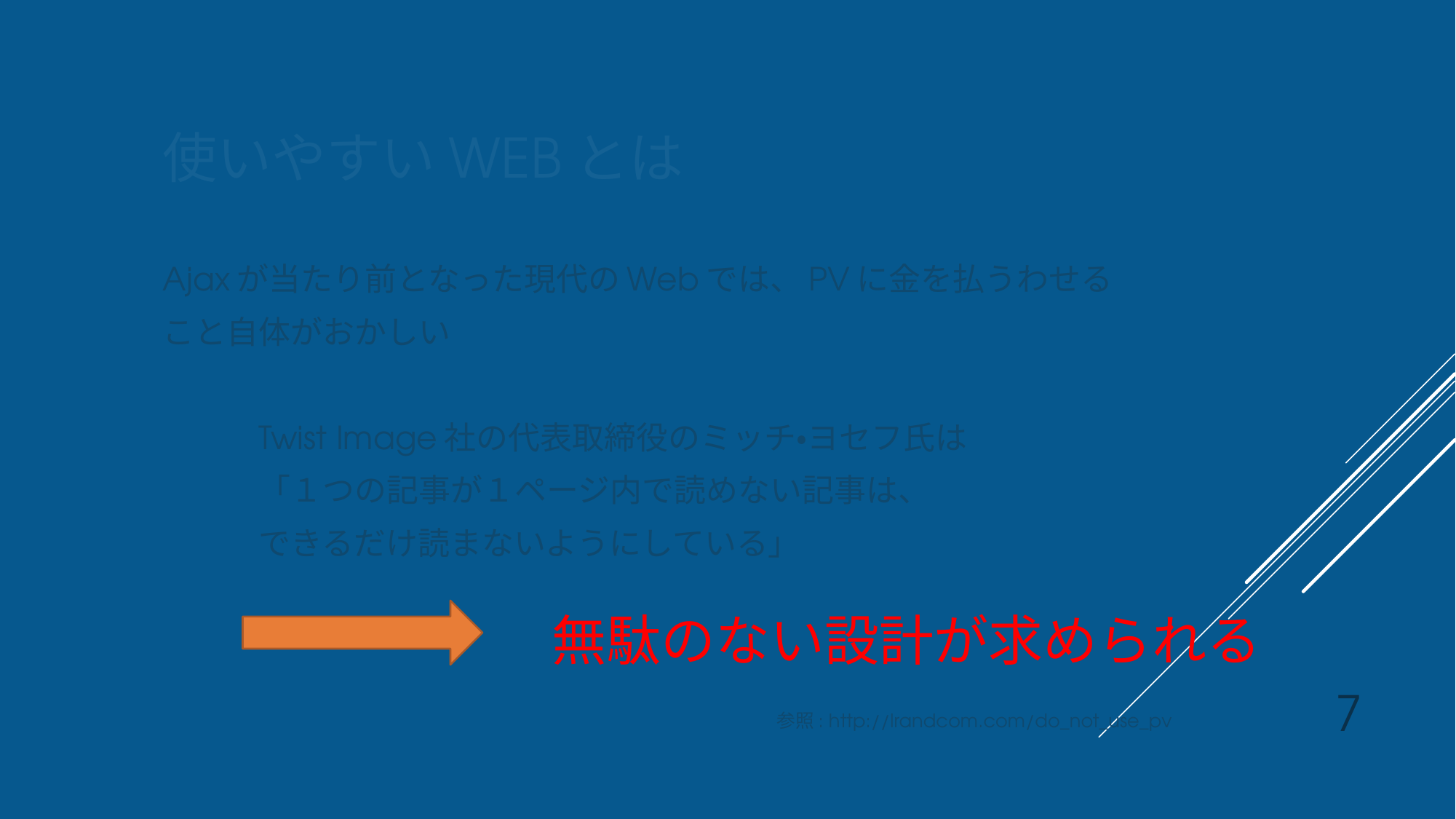

# 使いやすいwebとは

Ajaxが当たり前となった現代のWebでは、PVに金を払うわせる
こと自体がおかしい

	Twist Image社の代表取締役のミッチ・ヨセフ氏は
		「１つの記事が１ページ内で読めない記事は、
						できるだけ読まないようにしている」

参照: http://lrandcom.com/do_not_use_pv

無駄のない設計が求められる
7